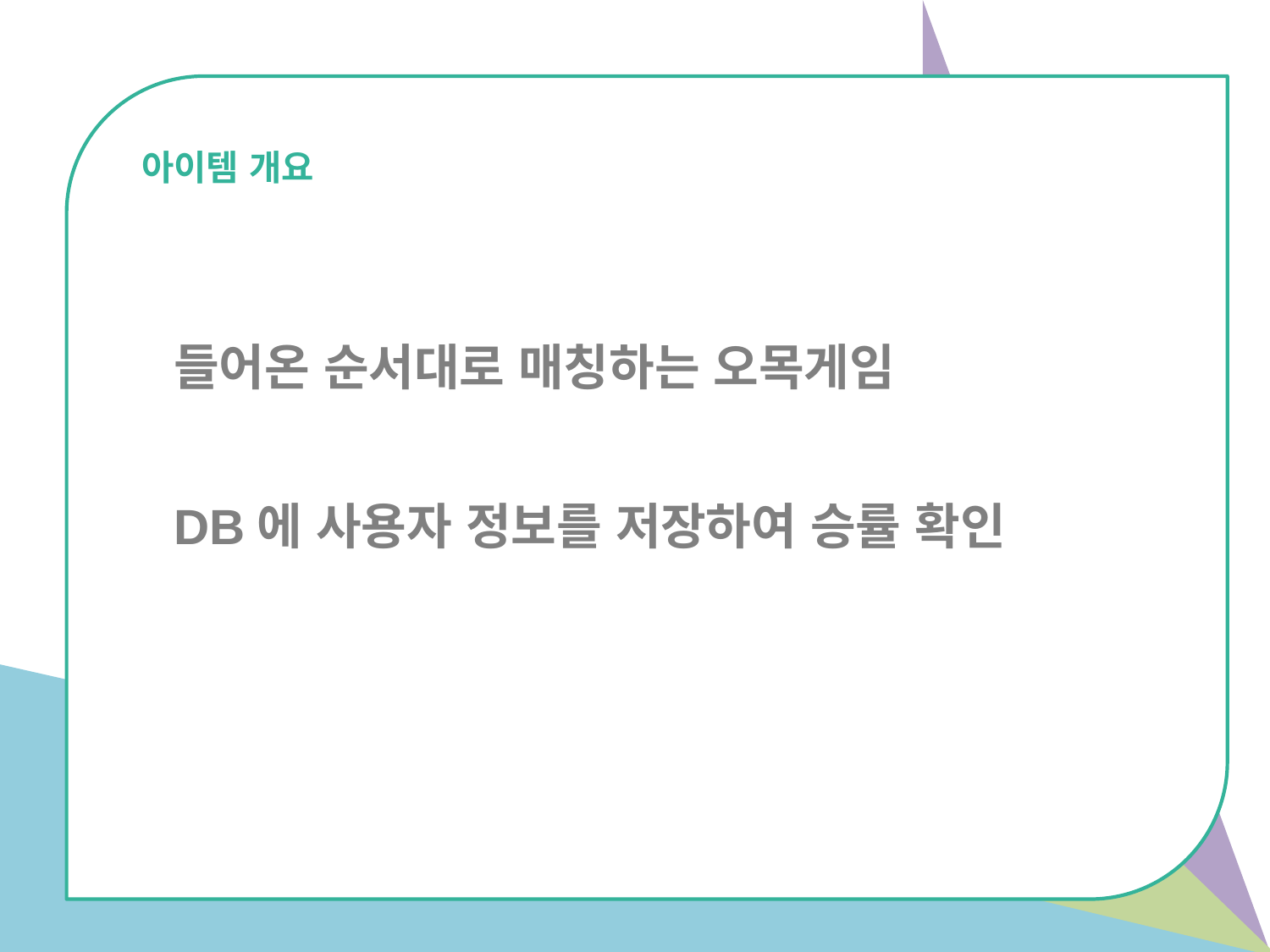

아이템 개요
들어온 순서대로 매칭하는 오목게임
DB에 사용자 정보를 저장하여 승률 확인